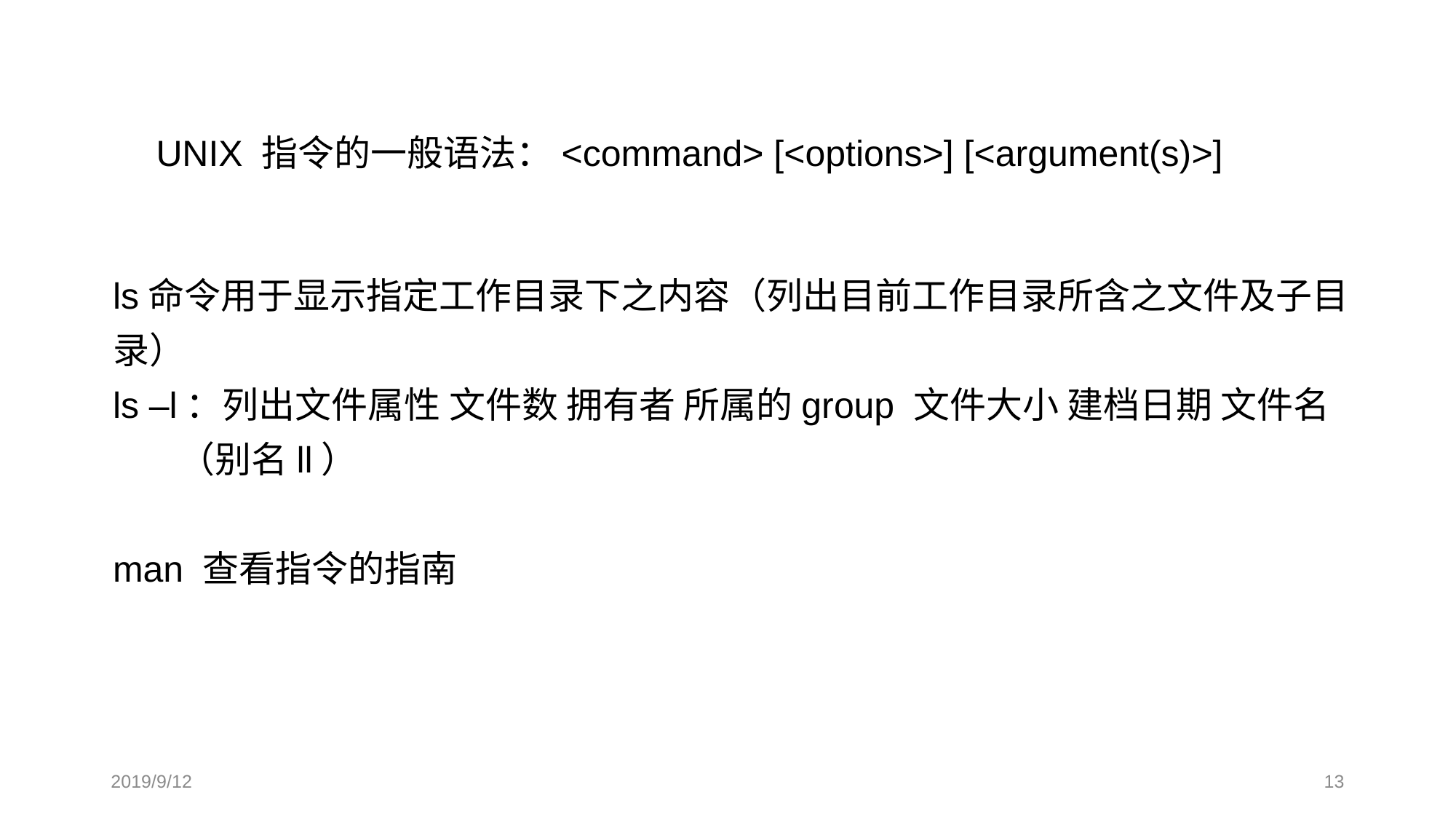

UNIX 指令的一般语法：<command> [<options>] [<argument(s)>]
ls命令用于显示指定工作目录下之内容（列出目前工作目录所含之文件及子目录）
ls –l：列出文件属性 文件数 拥有者 所属的group 文件大小 建档日期 文件名
       （别名ll）

man 查看指令的指南
2019/9/12
13